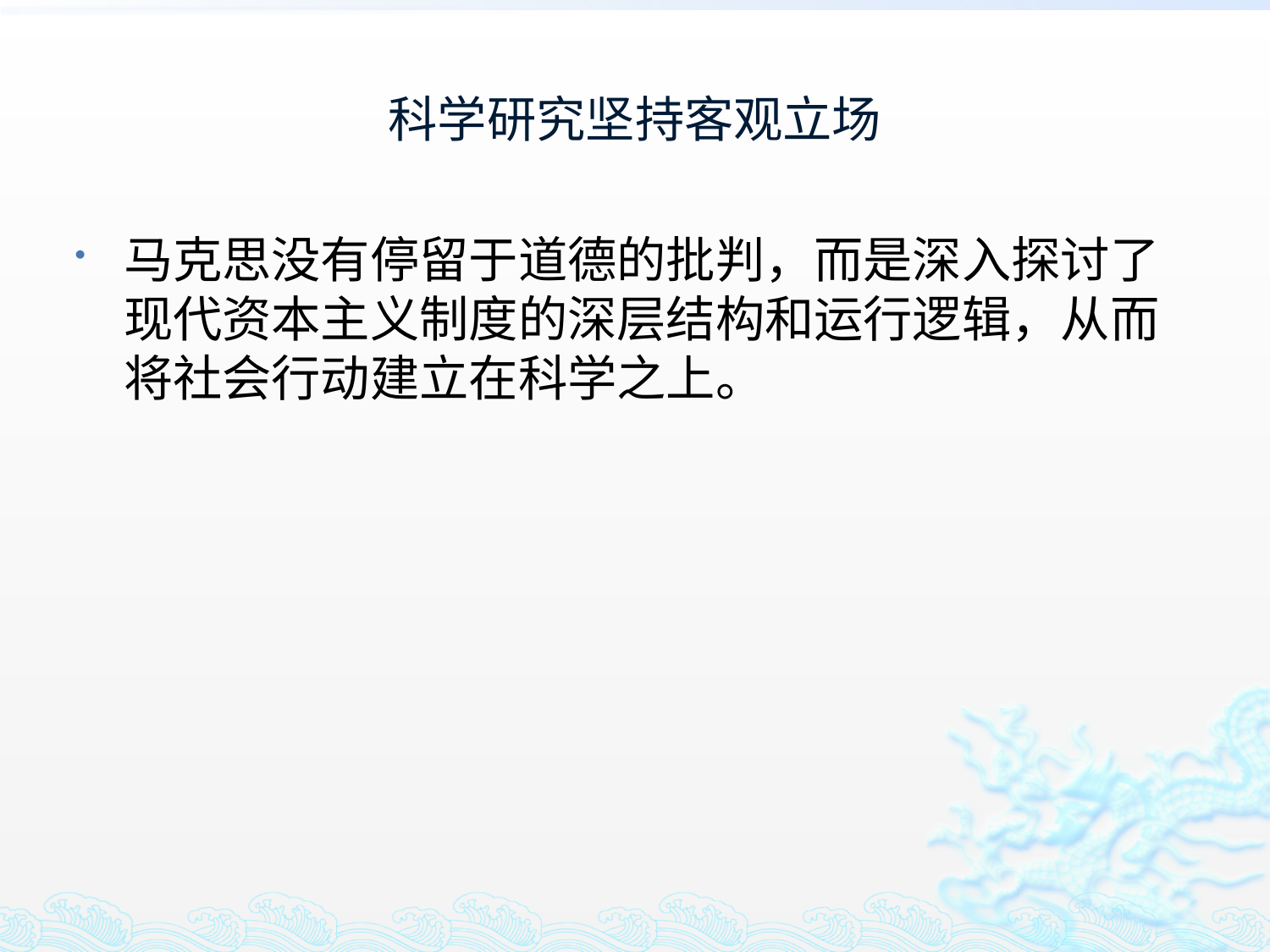

# 科学研究坚持客观立场
马克思没有停留于道德的批判，而是深入探讨了现代资本主义制度的深层结构和运行逻辑，从而将社会行动建立在科学之上。